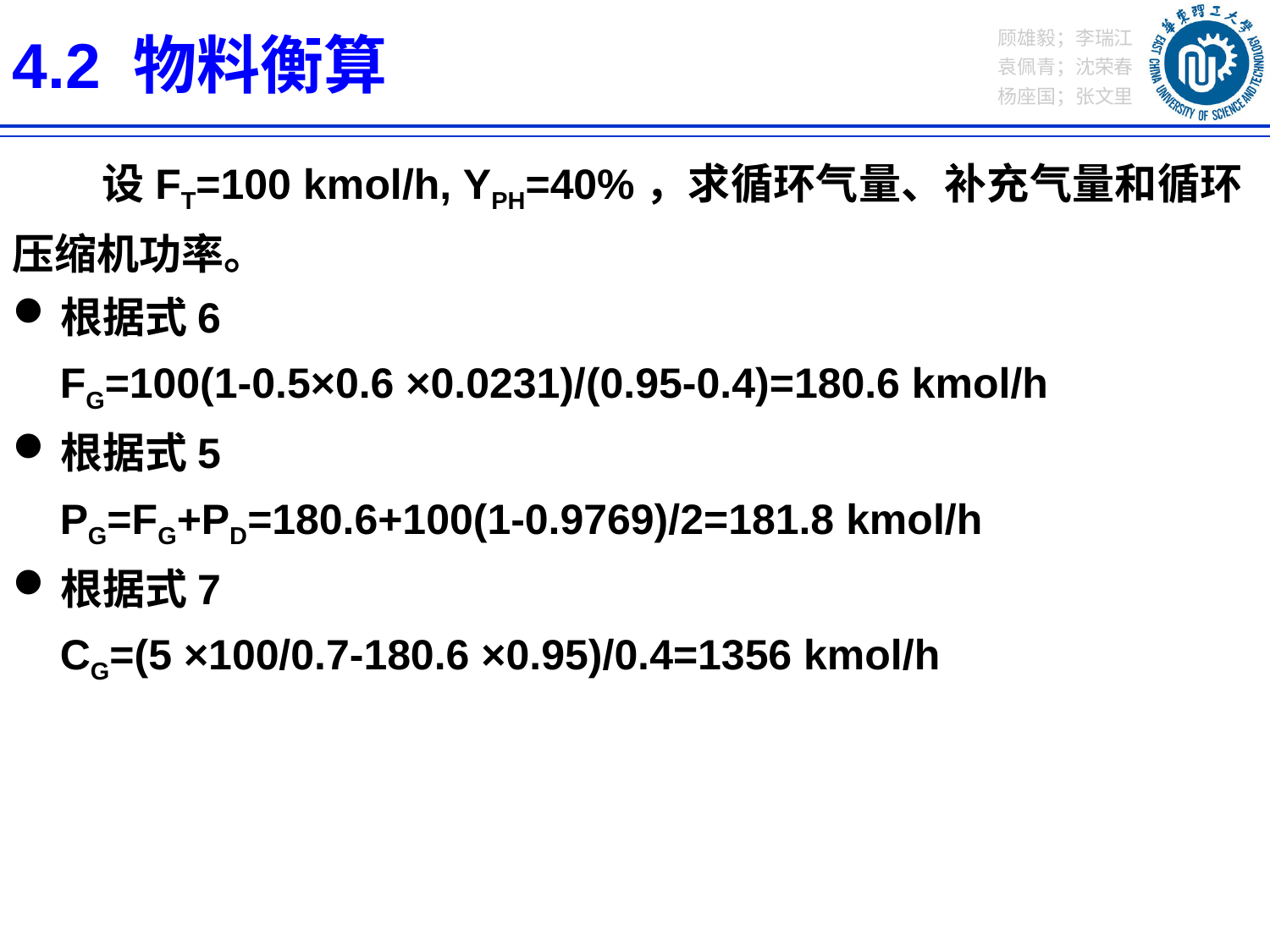

4.2 物料衡算
        设FT=100 kmol/h, YPH=40%，求循环气量、补充气量和循环压缩机功率。
根据式6
    FG=100(1-0.5×0.6 ×0.0231)/(0.95-0.4)=180.6 kmol/h
根据式5
    PG=FG+PD=180.6+100(1-0.9769)/2=181.8 kmol/h
根据式7
    CG=(5 ×100/0.7-180.6 ×0.95)/0.4=1356 kmol/h